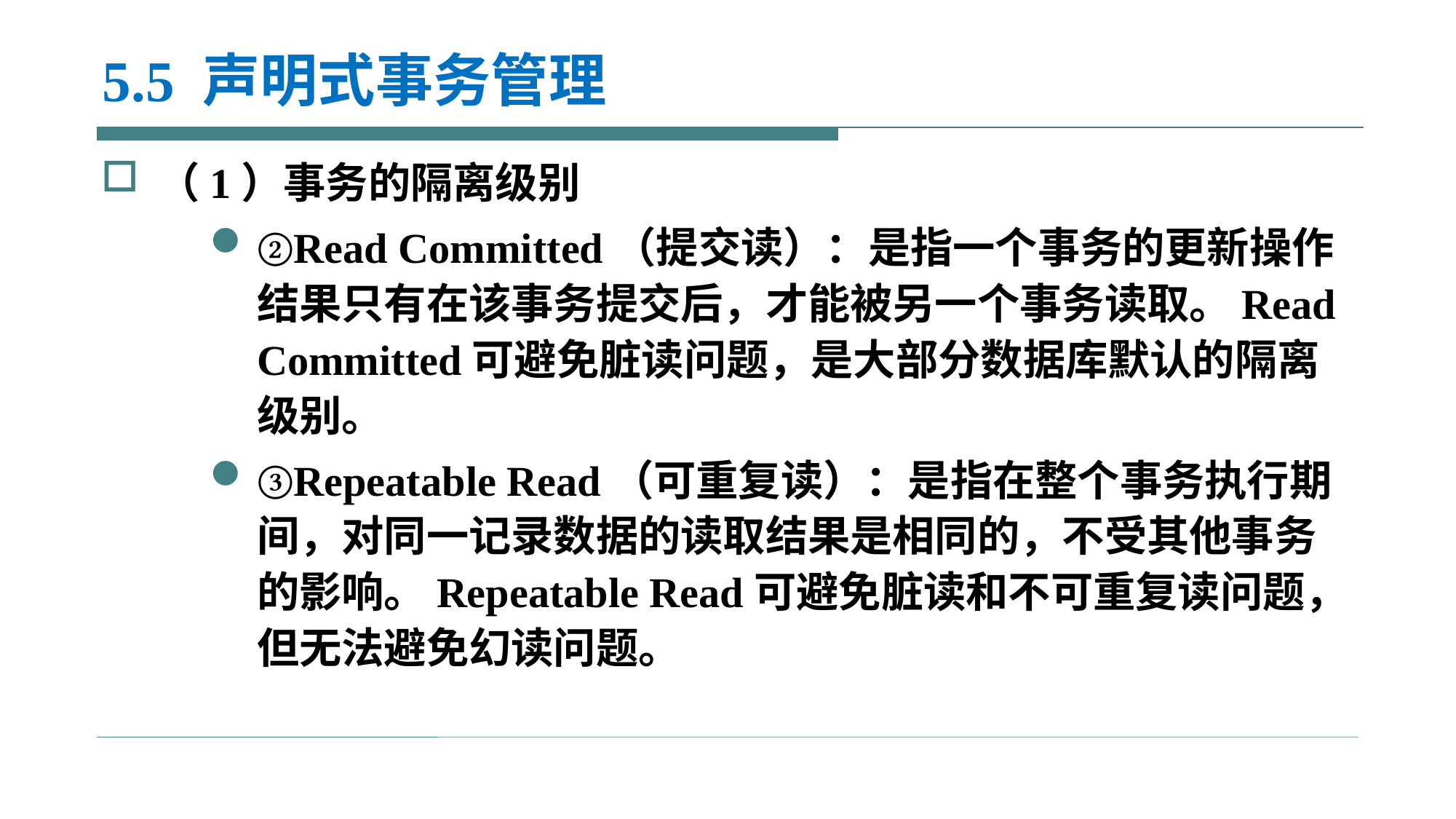

# 5.5 声明式事务管理
（1）事务的隔离级别
②Read Committed（提交读）：是指一个事务的更新操作结果只有在该事务提交后，才能被另一个事务读取。Read Committed可避免脏读问题，是大部分数据库默认的隔离级别。
③Repeatable Read（可重复读）：是指在整个事务执行期间，对同一记录数据的读取结果是相同的，不受其他事务的影响。Repeatable Read可避免脏读和不可重复读问题，但无法避免幻读问题。

26